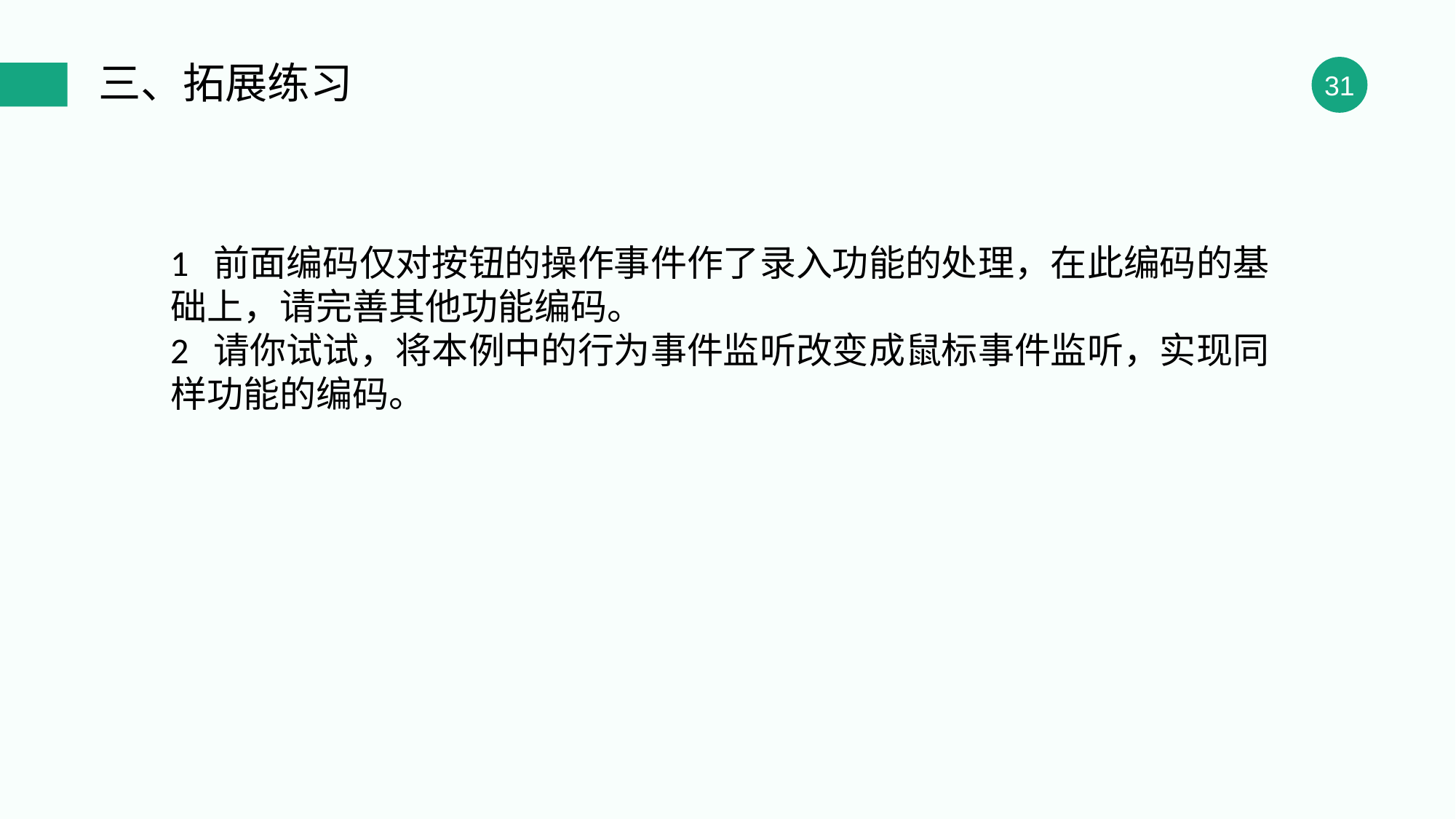

三、拓展练习
1  前面编码仅对按钮的操作事件作了录入功能的处理，在此编码的基础上，请完善其他功能编码。
2  请你试试，将本例中的行为事件监听改变成鼠标事件监听，实现同样功能的编码。